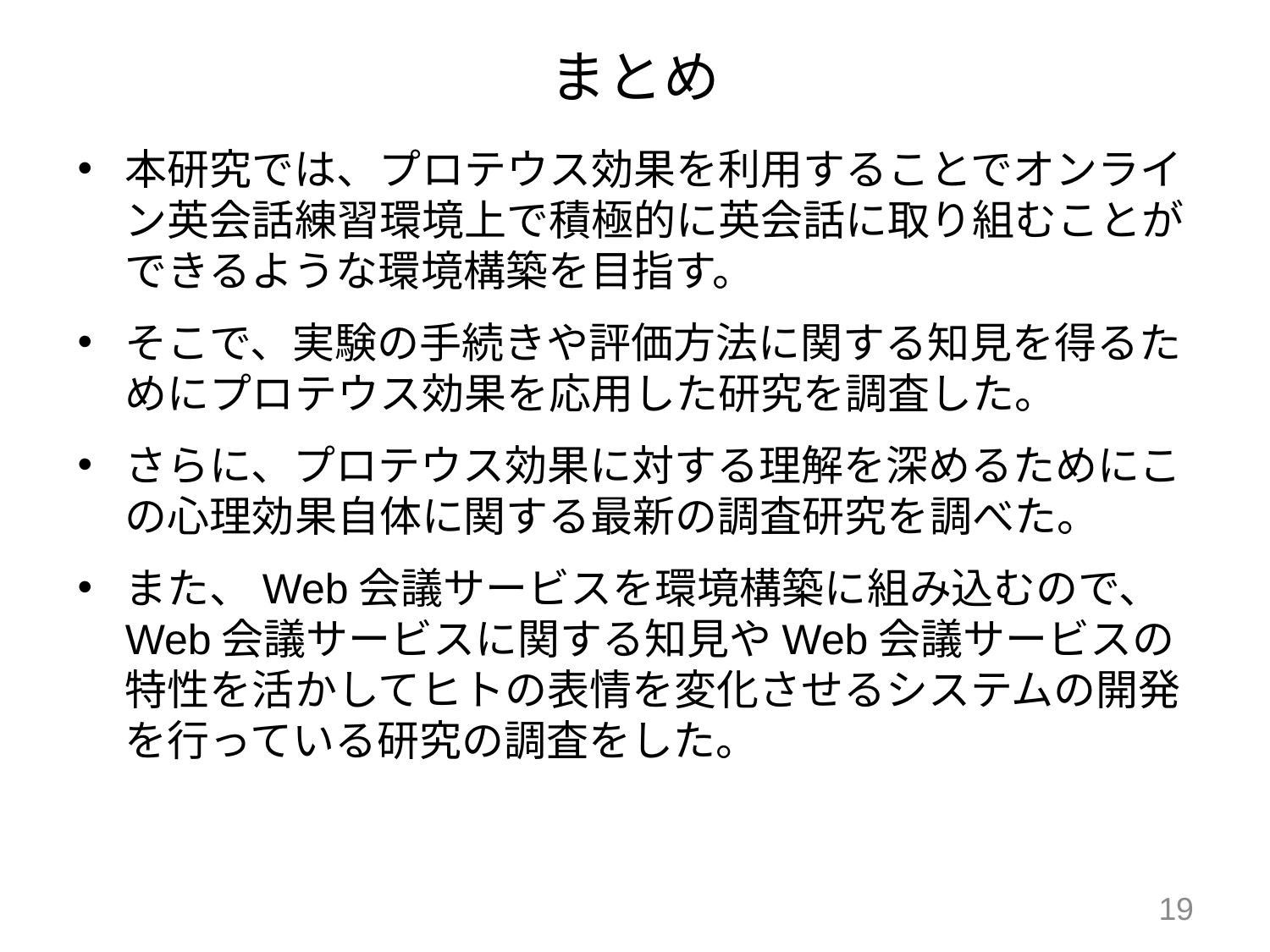

# まとめ
本研究では、プロテウス効果を利用することでオンライン英会話練習環境上で積極的に英会話に取り組むことができるような環境構築を目指す。
そこで、実験の手続きや評価方法に関する知見を得るためにプロテウス効果を応用した研究を調査した。
さらに、プロテウス効果に対する理解を深めるためにこの心理効果自体に関する最新の調査研究を調べた。
また、Web会議サービスを環境構築に組み込むので、
Web会議サービスに関する知見やWeb会議サービスの特性を活かしてヒトの表情を変化させるシステムの開発を行っている研究の調査をした。
19